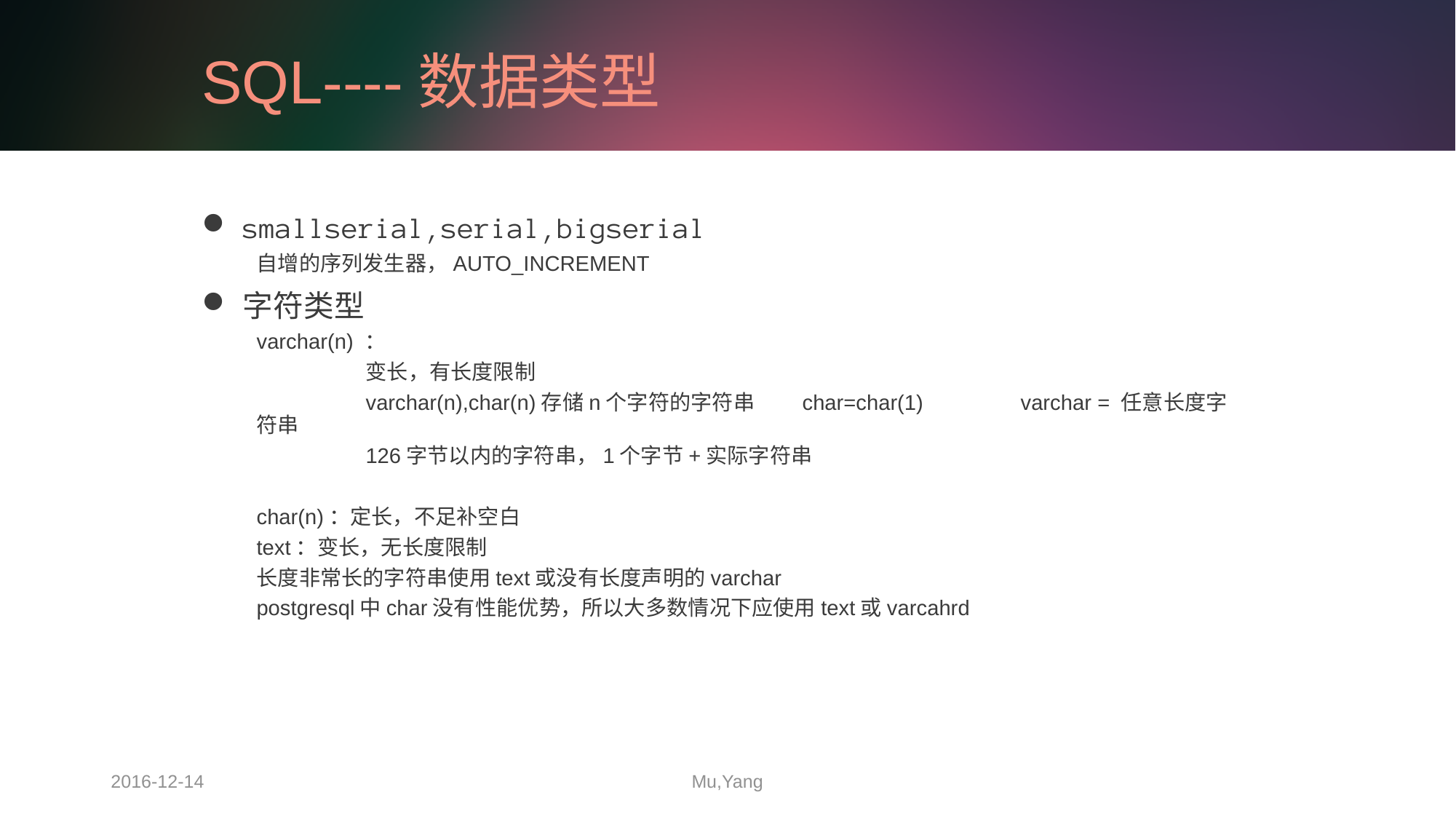

# SQL----数据类型
smallserial,serial,bigserial
自增的序列发生器，AUTO_INCREMENT
字符类型
varchar(n) ：
	变长，有长度限制
	varchar(n),char(n)存储n个字符的字符串	char=char(1) 	varchar = 任意长度字符串
	126字节以内的字符串，1个字节+实际字符串

char(n)：定长，不足补空白
text：变长，无长度限制
长度非常长的字符串使用text或没有长度声明的varchar
postgresql中char没有性能优势，所以大多数情况下应使用text或varcahrd
2016-12-14
Mu,Yang
68